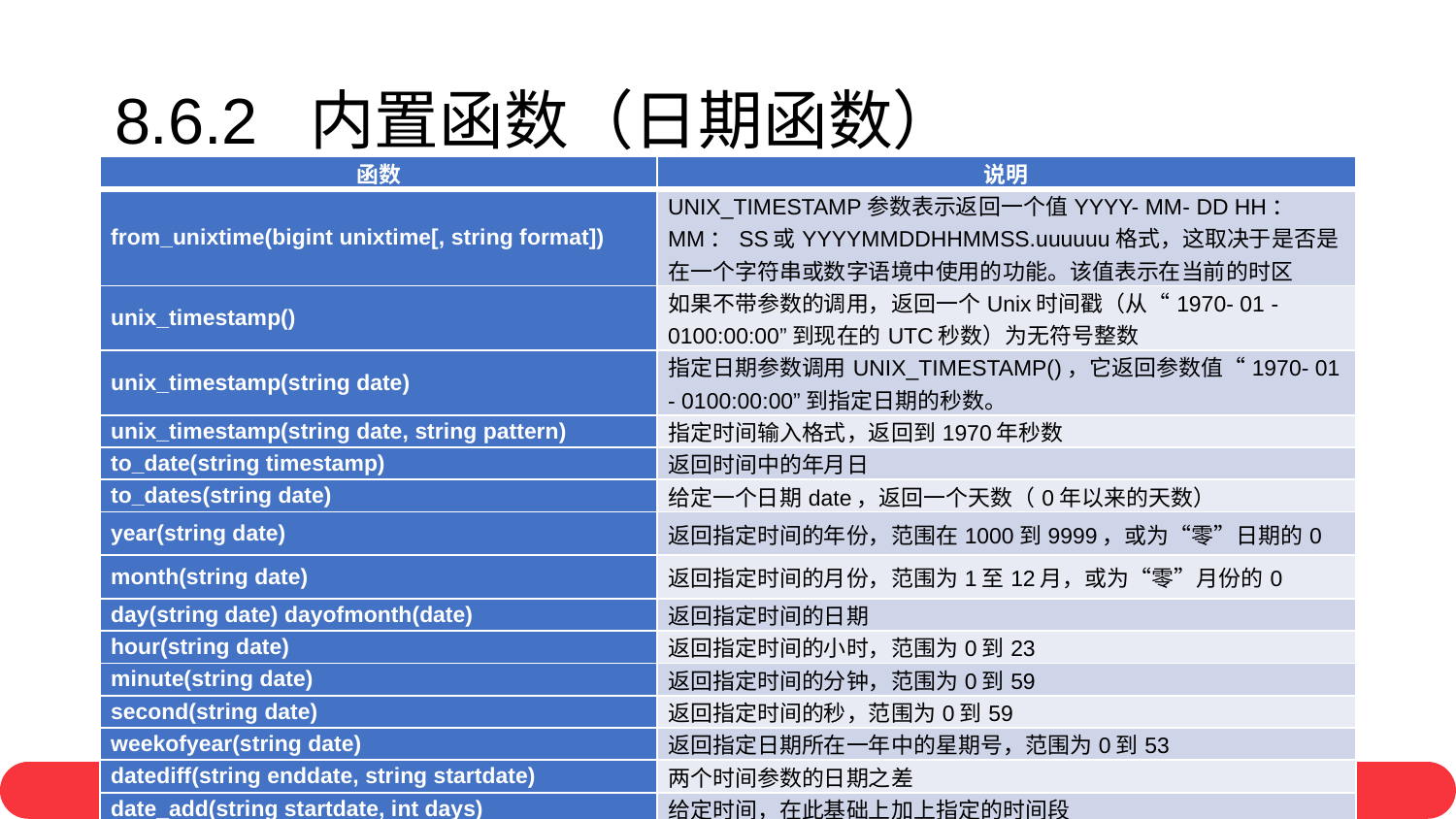

# 8.6.2  内置函数（日期函数）
| 函数 | 说明 |
| --- | --- |
| from\_unixtime(bigint unixtime[, string format]) | UNIX\_TIMESTAMP参数表示返回一个值YYYY- MM- DD HH：MM：SS或YYYYMMDDHHMMSS.uuuuuu格式，这取决于是否是在一个字符串或数字语境中使用的功能。该值表示在当前的时区 |
| unix\_timestamp() | 如果不带参数的调用，返回一个Unix时间戳（从“1970- 01 - 0100:00:00”到现在的UTC秒数）为无符号整数 |
| unix\_timestamp(string date) | 指定日期参数调用UNIX\_TIMESTAMP()，它返回参数值“1970- 01 - 0100:00:00”到指定日期的秒数。 |
| unix\_timestamp(string date, string pattern) | 指定时间输入格式，返回到1970年秒数 |
| to\_date(string timestamp) | 返回时间中的年月日 |
| to\_dates(string date) | 给定一个日期date，返回一个天数（0年以来的天数） |
| year(string date) | 返回指定时间的年份，范围在1000到9999，或为“零”日期的0 |
| month(string date) | 返回指定时间的月份，范围为1至12月，或为“零”月份的0 |
| day(string date) dayofmonth(date) | 返回指定时间的日期 |
| hour(string date) | 返回指定时间的小时，范围为0到23 |
| minute(string date) | 返回指定时间的分钟，范围为0到59 |
| second(string date) | 返回指定时间的秒，范围为0到59 |
| weekofyear(string date) | 返回指定日期所在一年中的星期号，范围为0到53 |
| datediff(string enddate, string startdate) | 两个时间参数的日期之差 |
| date\_add(string startdate, int days) | 给定时间，在此基础上加上指定的时间段 |
| date\_sub(string startdate, int days) | 给定时间，在此基础上减去指定的时间段 |